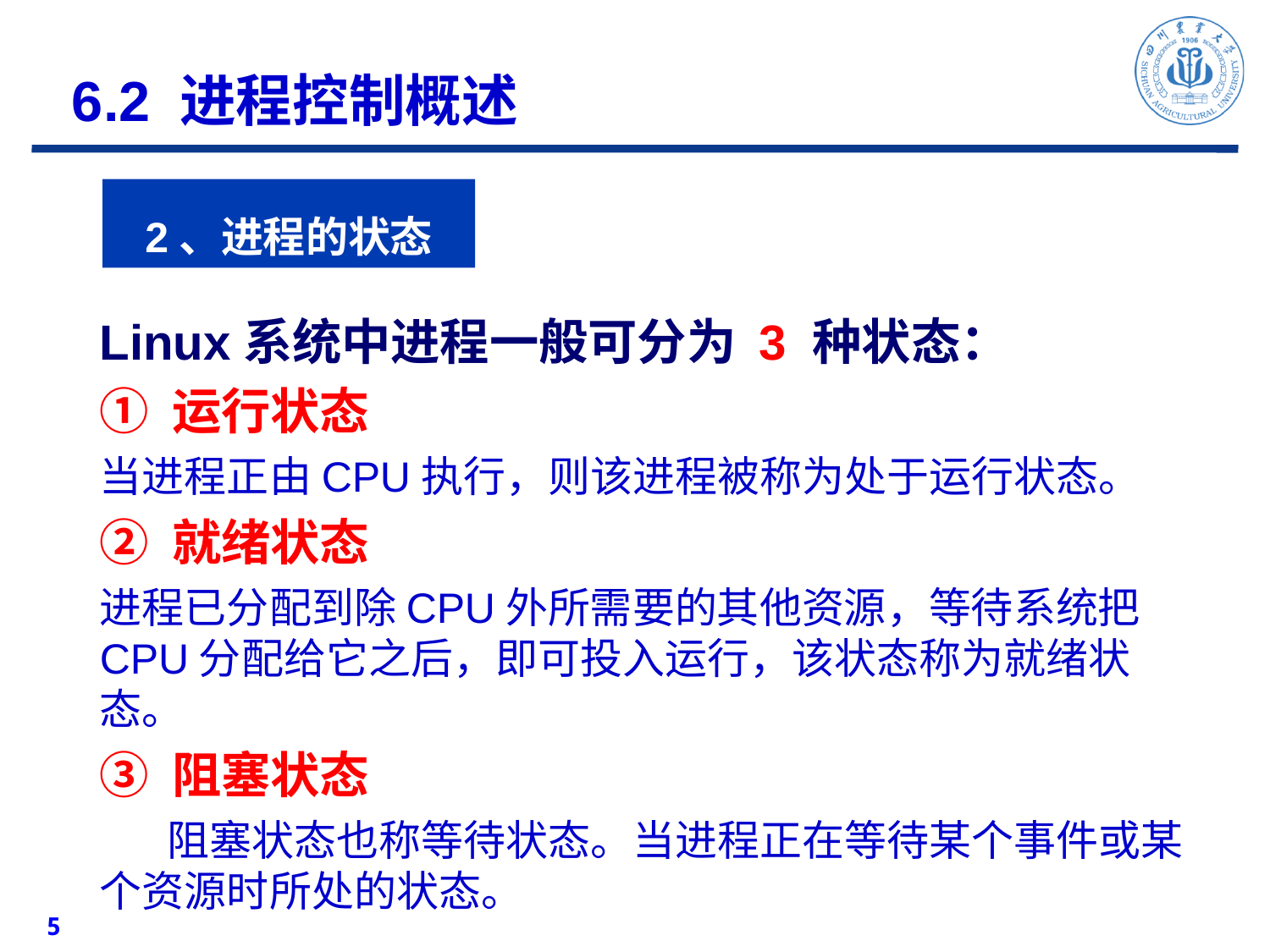

6.2 进程控制概述
2、进程的状态
Linux系统中进程一般可分为 3 种状态：
① 运行状态
当进程正由CPU执行，则该进程被称为处于运行状态。
② 就绪状态
进程已分配到除CPU外所需要的其他资源，等待系统把CPU分配给它之后，即可投入运行，该状态称为就绪状态。
③ 阻塞状态
      阻塞状态也称等待状态。当进程正在等待某个事件或某个资源时所处的状态。